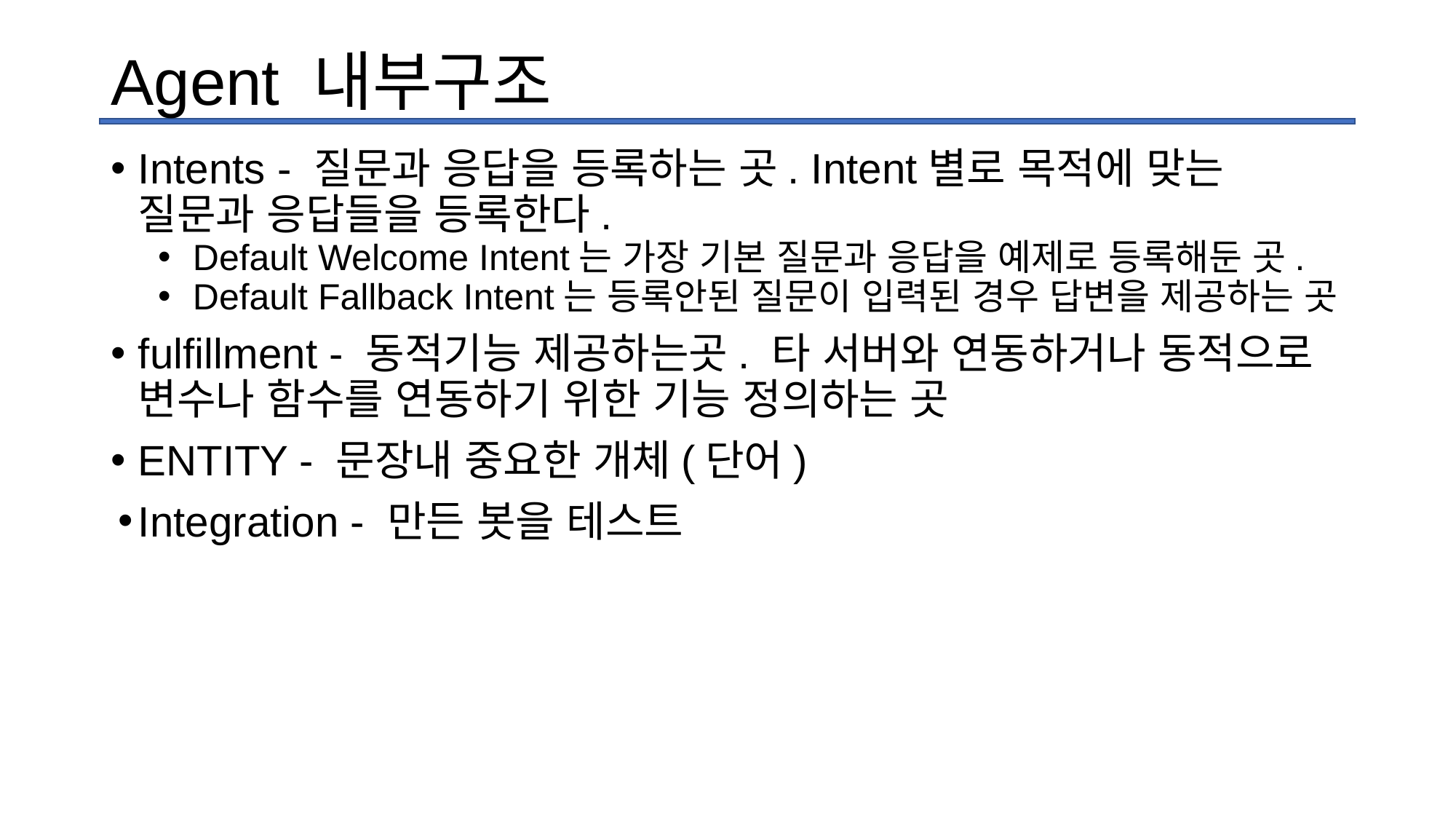

# Agent 내부구조
Intents - 질문과 응답을 등록하는 곳. Intent별로 목적에 맞는 질문과 응답들을 등록한다.
Default Welcome Intent는 가장 기본 질문과 응답을 예제로 등록해둔 곳.
Default Fallback Intent는 등록안된 질문이 입력된 경우 답변을 제공하는 곳
fulfillment - 동적기능 제공하는곳. 타 서버와 연동하거나 동적으로 변수나 함수를 연동하기 위한 기능 정의하는 곳
ENTITY - 문장내 중요한 개체(단어)
Integration - 만든 봇을 테스트